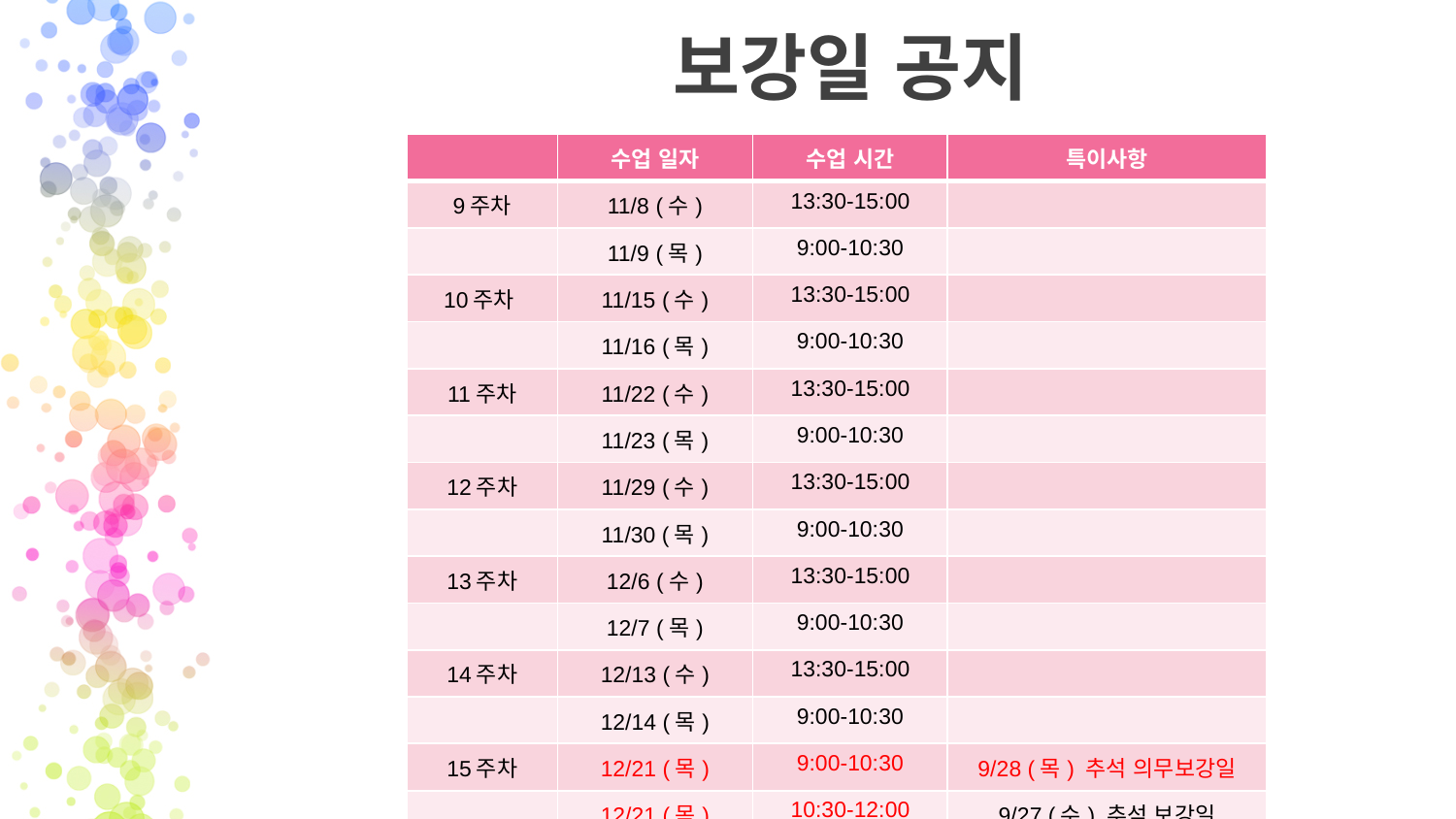

# 보강일 공지
|  | 수업 일자 | 수업 시간 | 특이사항 |
| --- | --- | --- | --- |
| 9주차 | 11/8 (수) | 13:30-15:00 |  |
|  | 11/9 (목) | 9:00-10:30 |  |
| 10주차 | 11/15 (수) | 13:30-15:00 |  |
|  | 11/16 (목) | 9:00-10:30 |  |
| 11주차 | 11/22 (수) | 13:30-15:00 |  |
|  | 11/23 (목) | 9:00-10:30 |  |
| 12주차 | 11/29 (수) | 13:30-15:00 |  |
|  | 11/30 (목) | 9:00-10:30 |  |
| 13주차 | 12/6 (수) | 13:30-15:00 |  |
|  | 12/7 (목) | 9:00-10:30 |  |
| 14주차 | 12/13 (수) | 13:30-15:00 |  |
|  | 12/14 (목) | 9:00-10:30 |  |
| 15주차 | 12/21 (목) | 9:00-10:30 | 9/28 (목) 추석 의무보강일 |
|  | 12/21 (목) | 10:30-12:00 | 9/27 (수) 추석 보강일 (기말고사) |